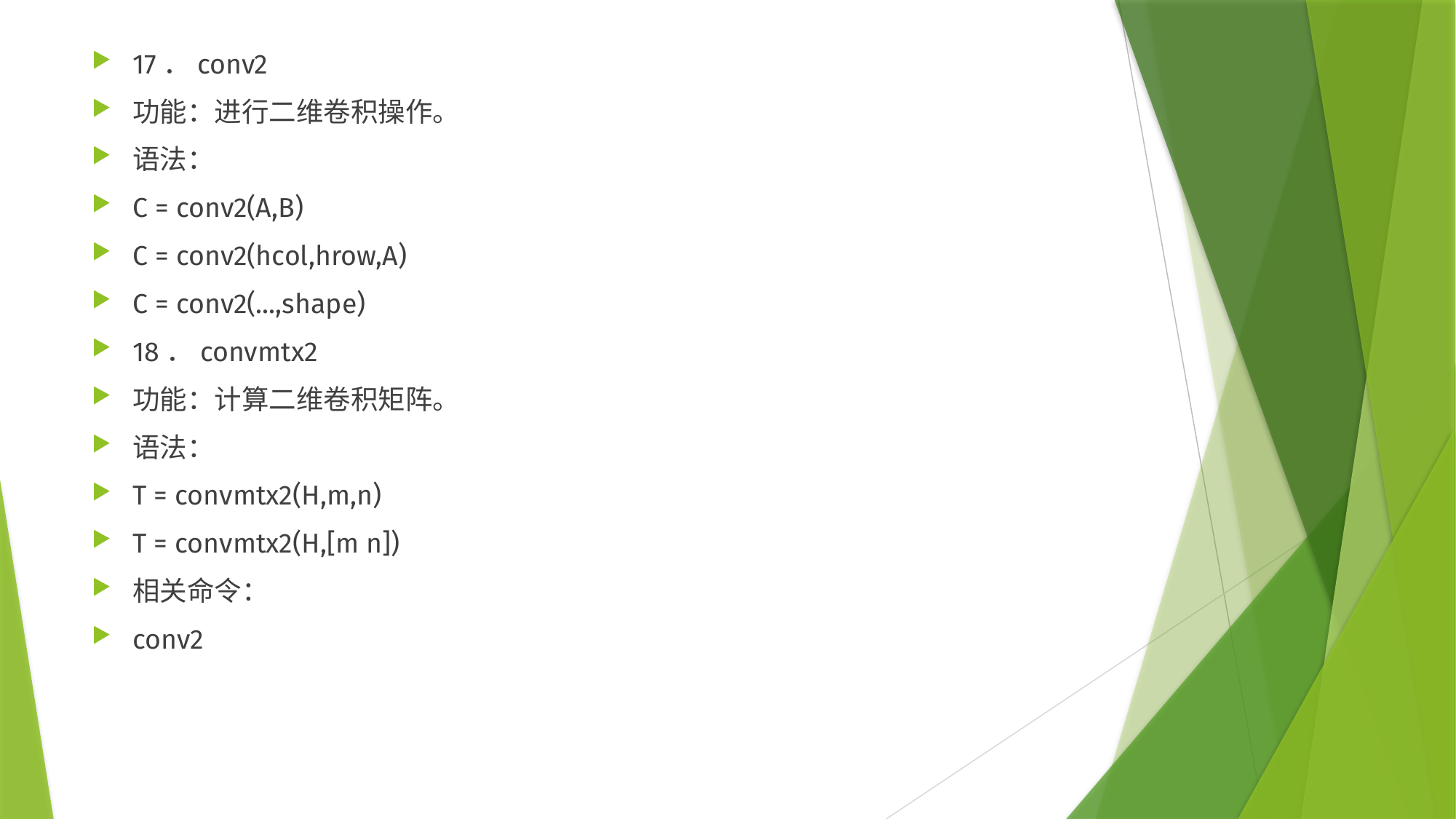

17．conv2
功能：进行二维卷积操作。
语法：
C = conv2(A,B)
C = conv2(hcol,hrow,A)
C = conv2(...,shape)
18．convmtx2
功能：计算二维卷积矩阵。
语法：
T = convmtx2(H,m,n)
T = convmtx2(H,[m n])
相关命令：
conv2